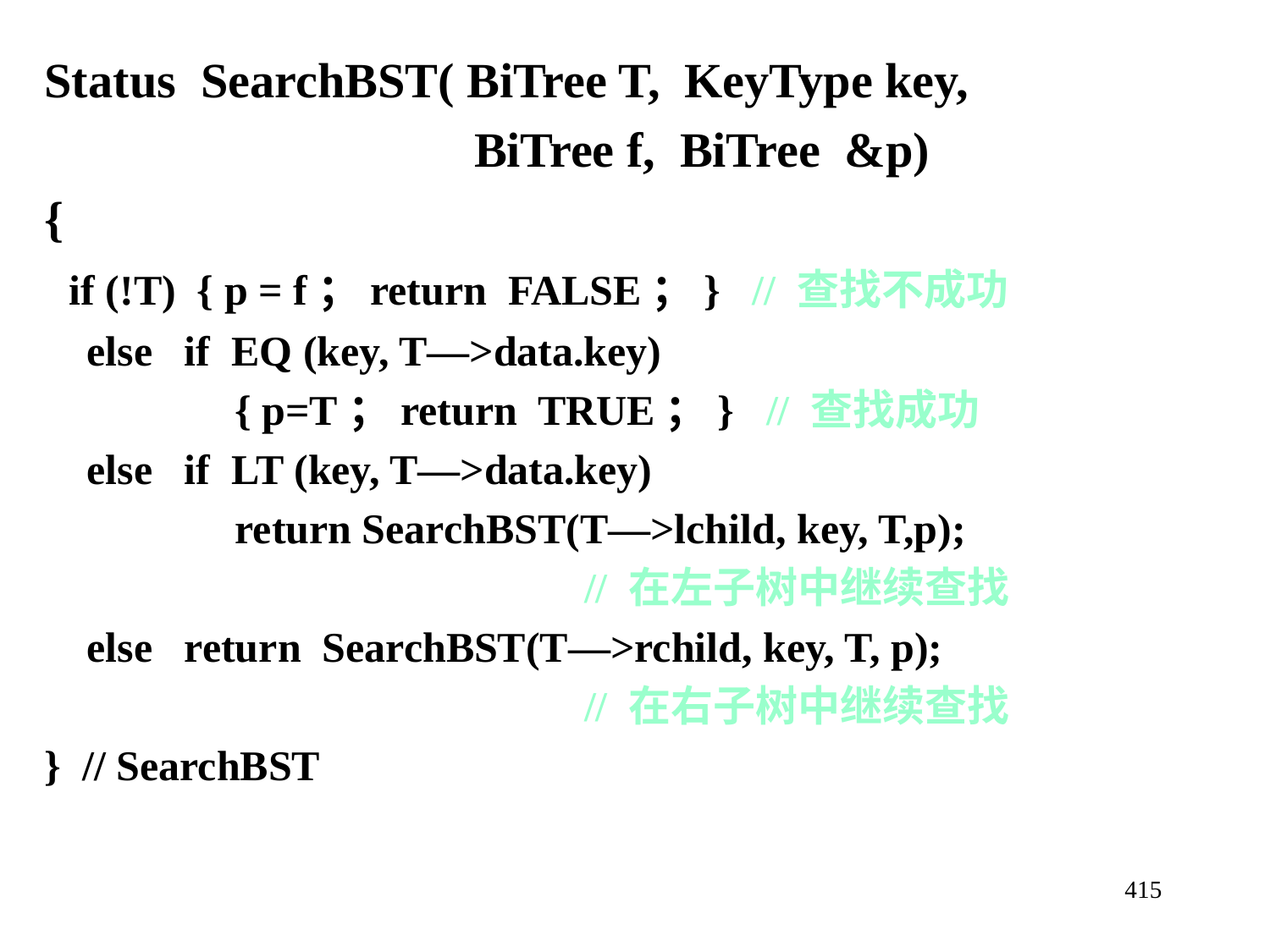

Status  SearchBST( BiTree T,  KeyType key,
                                   BiTree f,  BiTree  &p)
{
  if (!T)  { p = f；return  FALSE；}   // 查找不成功
    else   if  EQ (key, T—>data.key)
                  { p=T；return  TRUE；}   // 查找成功
    else   if  LT (key, T—>data.key)
                  return SearchBST(T—>lchild, key, T,p);
                                                   // 在左子树中继续查找
    else   return  SearchBST(T—>rchild, key, T, p);
                                                   // 在右子树中继续查找
}  // SearchBST

415